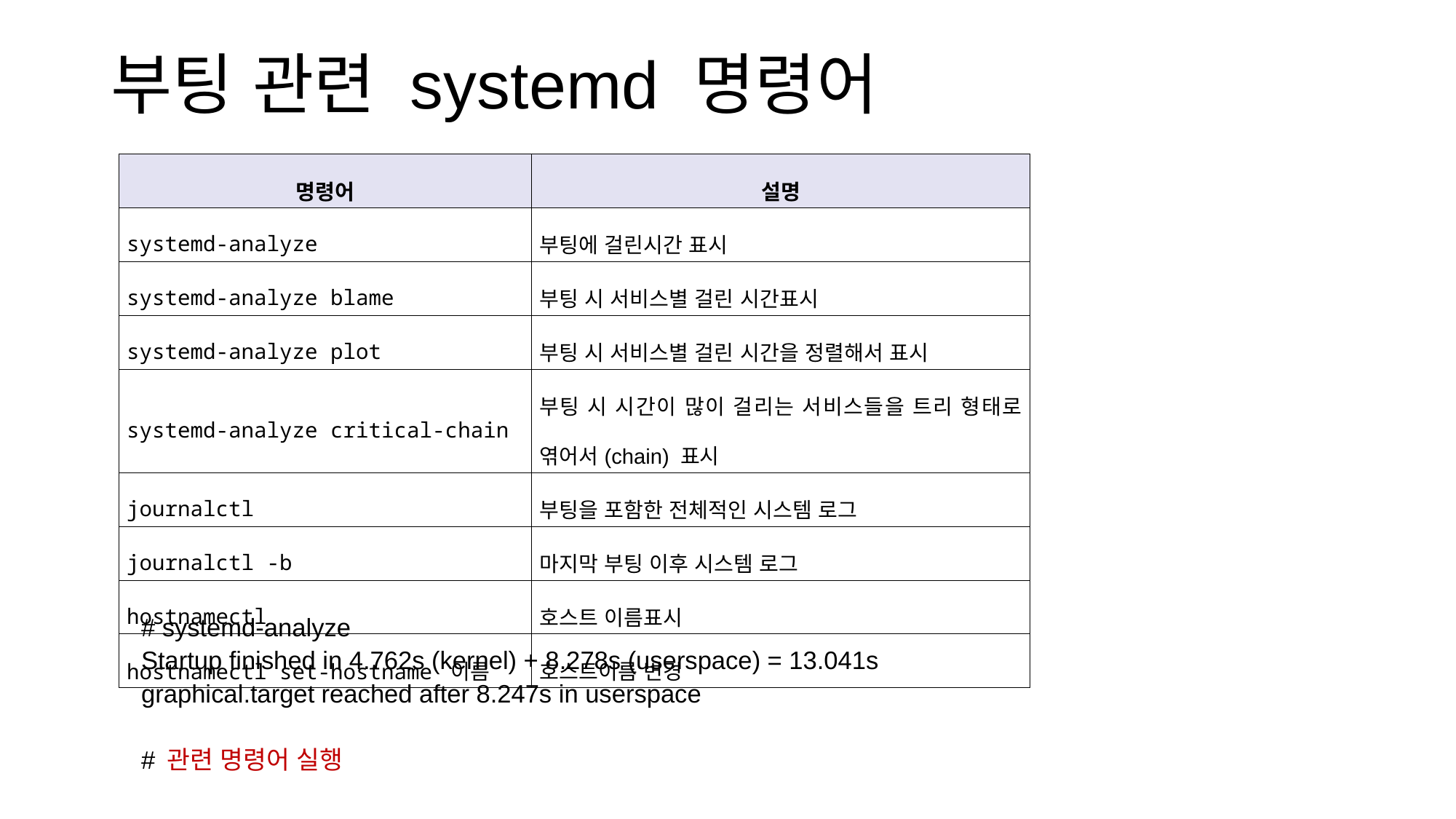

# 부팅 관련 systemd 명령어

# systemd-analyze
Startup finished in 4.762s (kernel) + 8.278s (userspace) = 13.041s
graphical.target reached after 8.247s in userspace

# 관련 명령어 실행
| 명령어 | 설명 |
| --- | --- |
| systemd-analyze | 부팅에 걸린시간 표시 |
| systemd-analyze blame | 부팅 시 서비스별 걸린 시간표시 |
| systemd-analyze plot | 부팅 시 서비스별 걸린 시간을 정렬해서 표시 |
| systemd-analyze critical-chain | 부팅 시 시간이 많이 걸리는 서비스들을 트리 형태로 엮어서(chain) 표시 |
| journalctl | 부팅을 포함한 전체적인 시스템 로그 |
| journalctl -b | 마지막 부팅 이후 시스템 로그 |
| hostnamectl | 호스트 이름표시 |
| hostnamectl set-hostname 이름 | 호스트이름 변경 |